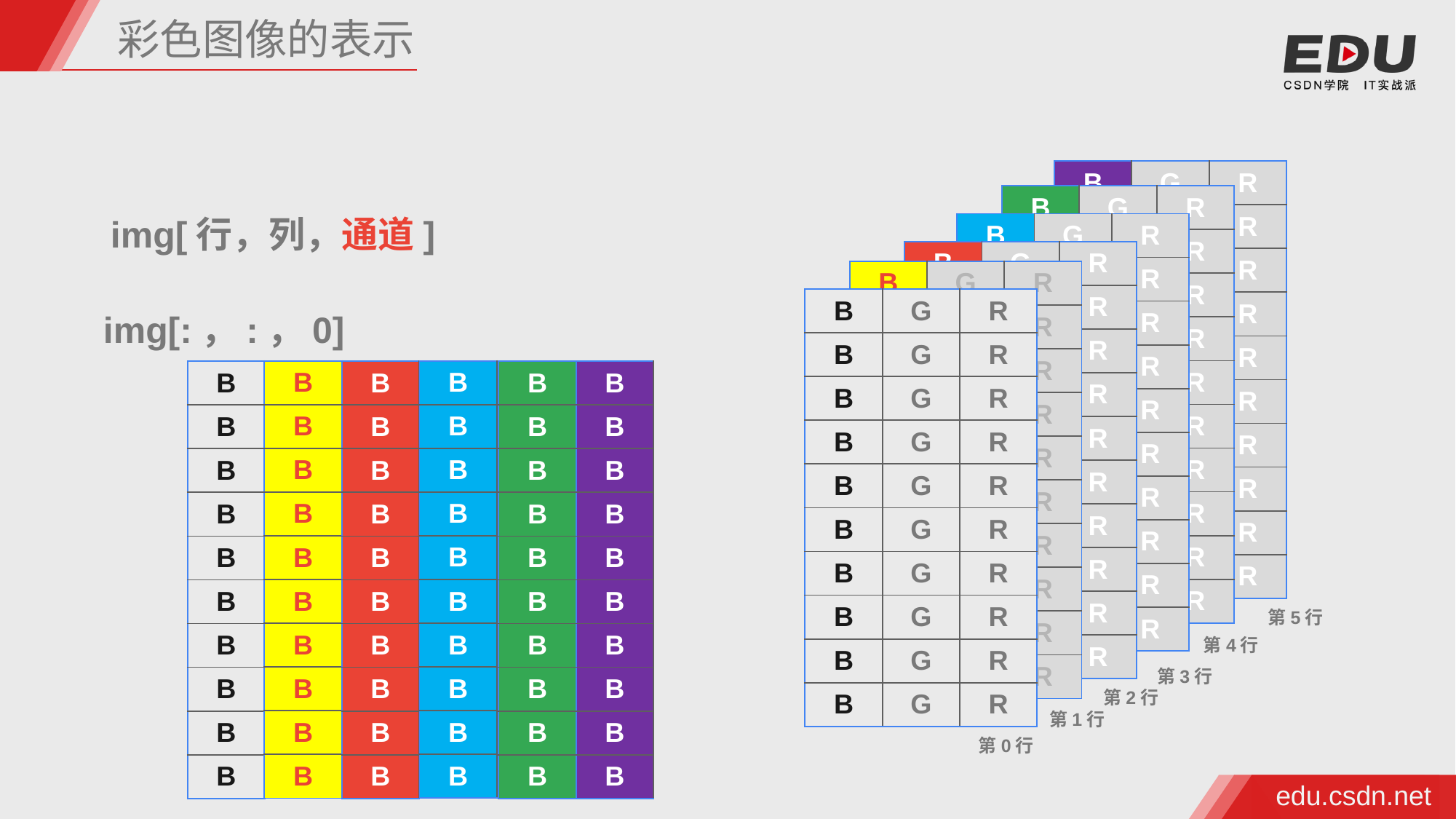

彩色图像的表示
| B | G | R |
| --- | --- | --- |
| B | G | R |
| B | G | R |
| B | G | R |
| B | G | R |
| B | G | R |
| B | G | R |
| B | G | R |
| B | G | R |
| B | G | R |
img[行，列，通道]
| B | G | R |
| --- | --- | --- |
| B | G | R |
| B | G | R |
| B | G | R |
| B | G | R |
| B | G | R |
| B | G | R |
| B | G | R |
| B | G | R |
| B | G | R |
| B | G | R |
| --- | --- | --- |
| B | G | R |
| B | G | R |
| B | G | R |
| B | G | R |
| B | G | R |
| B | G | R |
| B | G | R |
| B | G | R |
| B | G | R |
| B | G | R |
| --- | --- | --- |
| B | G | R |
| B | G | R |
| B | G | R |
| B | G | R |
| B | G | R |
| B | G | R |
| B | G | R |
| B | G | R |
| B | G | R |
| B | G | R |
| --- | --- | --- |
| B | G | R |
| B | G | R |
| B | G | R |
| B | G | R |
| B | G | R |
| B | G | R |
| B | G | R |
| B | G | R |
| B | G | R |
img[:，:，0]
| B | G | R |
| --- | --- | --- |
| B | G | R |
| B | G | R |
| B | G | R |
| B | G | R |
| B | G | R |
| B | G | R |
| B | G | R |
| B | G | R |
| B | G | R |
| B |
| --- |
| B |
| B |
| B |
| B |
| B |
| B |
| B |
| B |
| B |
| B |
| --- |
| B |
| B |
| B |
| B |
| B |
| B |
| B |
| B |
| B |
| B |
| --- |
| B |
| B |
| B |
| B |
| B |
| B |
| B |
| B |
| B |
| B |
| --- |
| B |
| B |
| B |
| B |
| B |
| B |
| B |
| B |
| B |
| B |
| --- |
| B |
| B |
| B |
| B |
| B |
| B |
| B |
| B |
| B |
| B |
| --- |
| B |
| B |
| B |
| B |
| B |
| B |
| B |
| B |
| B |
第5行
第1行
第4行
第3行
第2行
第1行
第0行